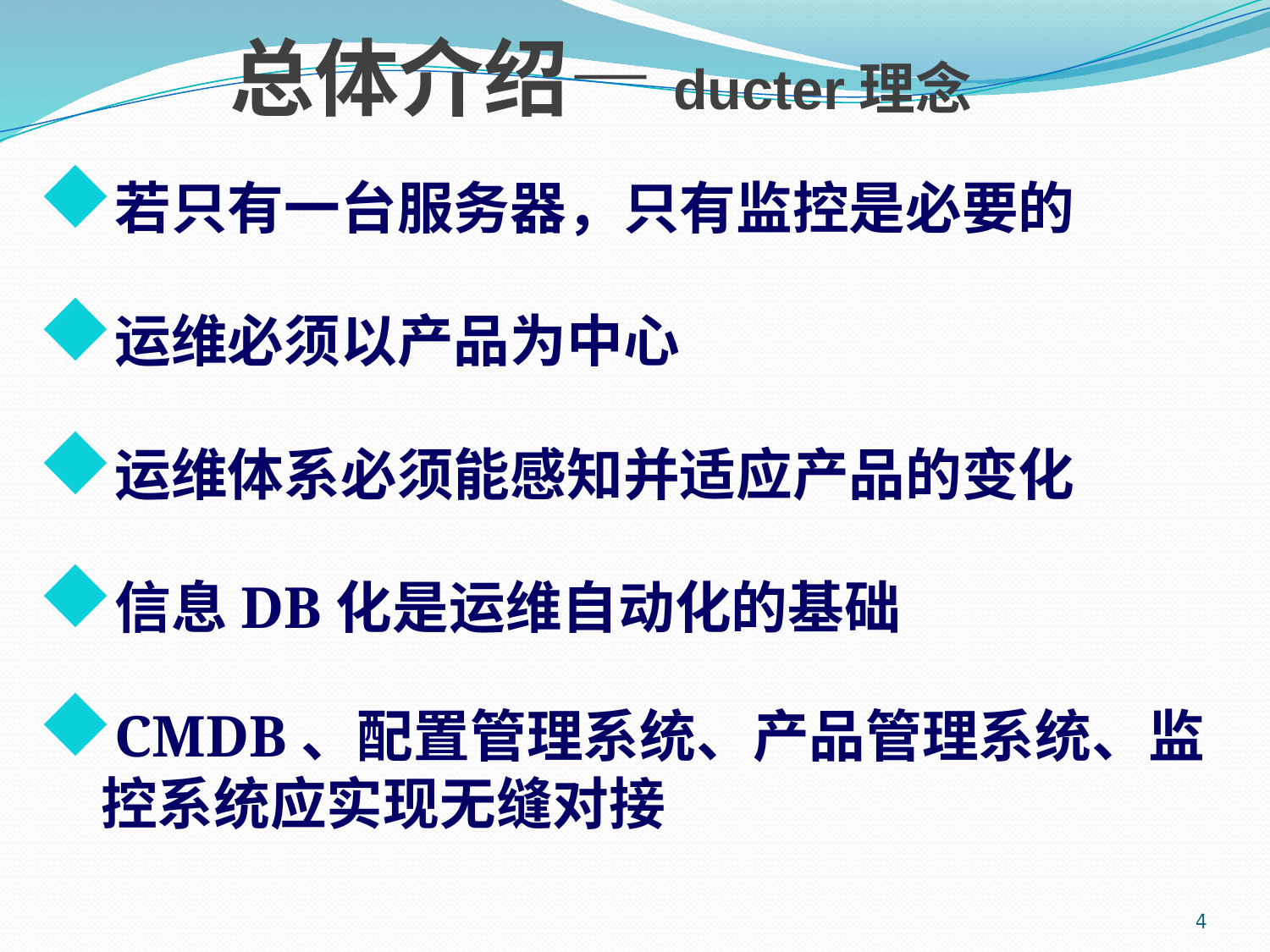

总体介绍—ducter理念

若只有一台服务器，只有监控是必要的

运维必须以产品为中心

运维体系必须能感知并适应产品的变化

信息DB化是运维自动化的基础

CMDB、配置管理系统、产品管理系统、监控系统应实现无缝对接

4